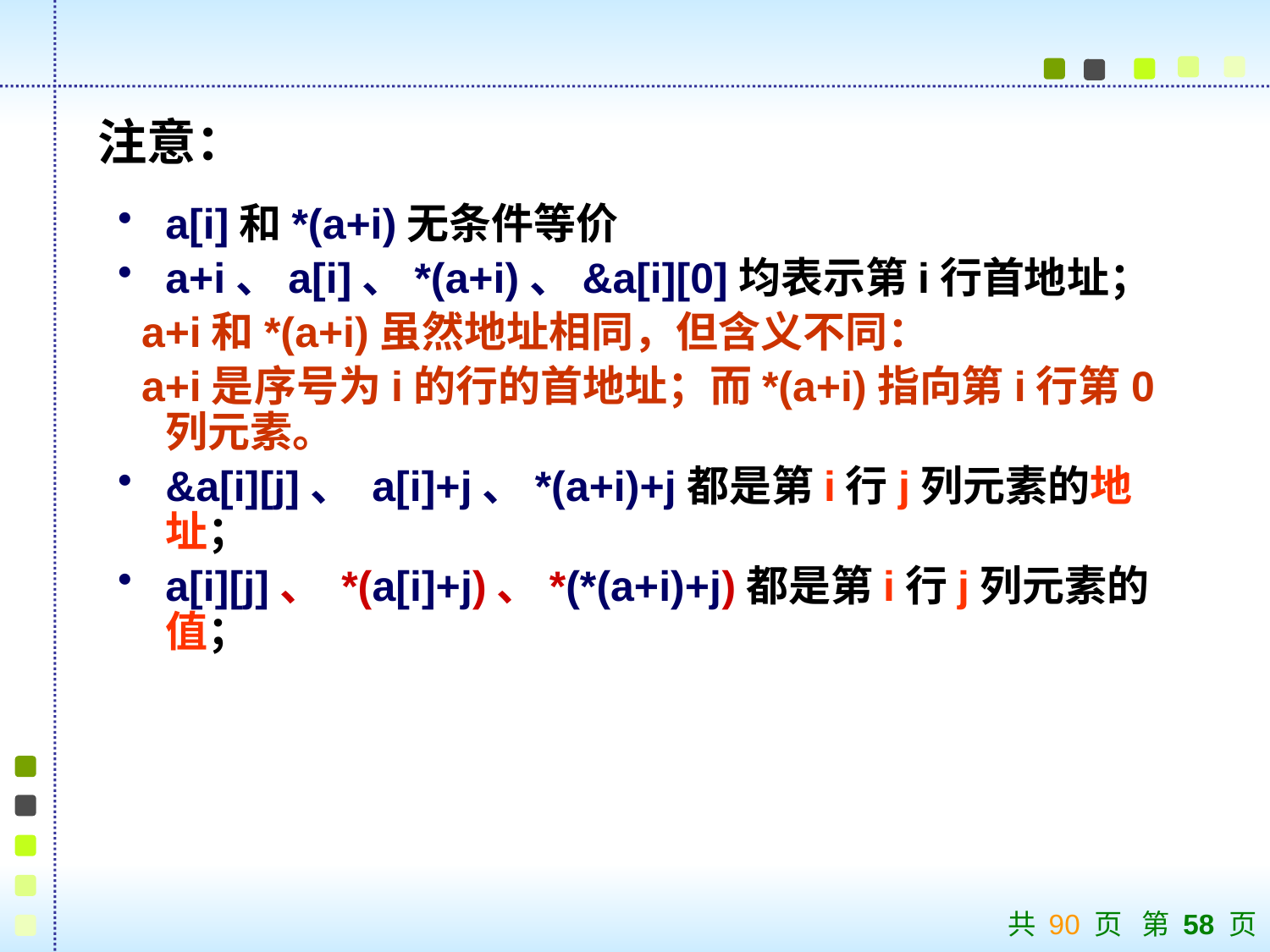

# 注意：
a[i]和*(a+i)无条件等价
a+i、a[i]、*(a+i)、&a[i][0]均表示第i行首地址；
  a+i和*(a+i)虽然地址相同，但含义不同：
  a+i是序号为i的行的首地址；而*(a+i)指向第i行第0列元素。
&a[i][j]、 a[i]+j、*(a+i)+j都是第i行j列元素的地址；
a[i][j]、 *(a[i]+j)、*(*(a+i)+j)都是第i行j列元素的值；
共 90 页   第 58 页